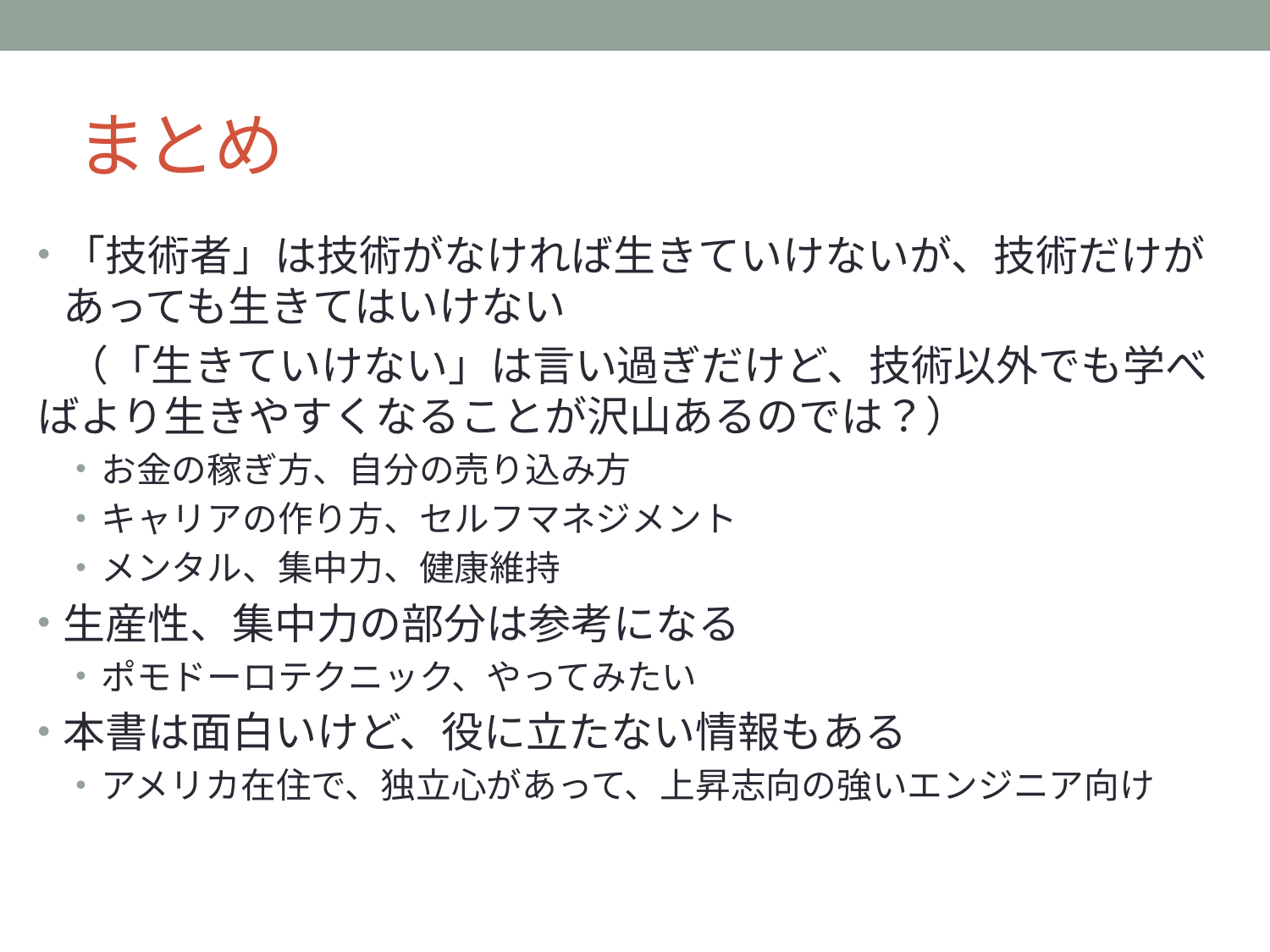

# まとめ
「技術者」は技術がなければ生きていけないが、技術だけがあっても生きてはいけない
  （「生きていけない」は言い過ぎだけど、技術以外でも学べばより生きやすくなることが沢山あるのでは？）
お金の稼ぎ方、自分の売り込み方
キャリアの作り方、セルフマネジメント
メンタル、集中力、健康維持
生産性、集中力の部分は参考になる
ポモドーロテクニック、やってみたい
本書は面白いけど、役に立たない情報もある
アメリカ在住で、独立心があって、上昇志向の強いエンジニア向け